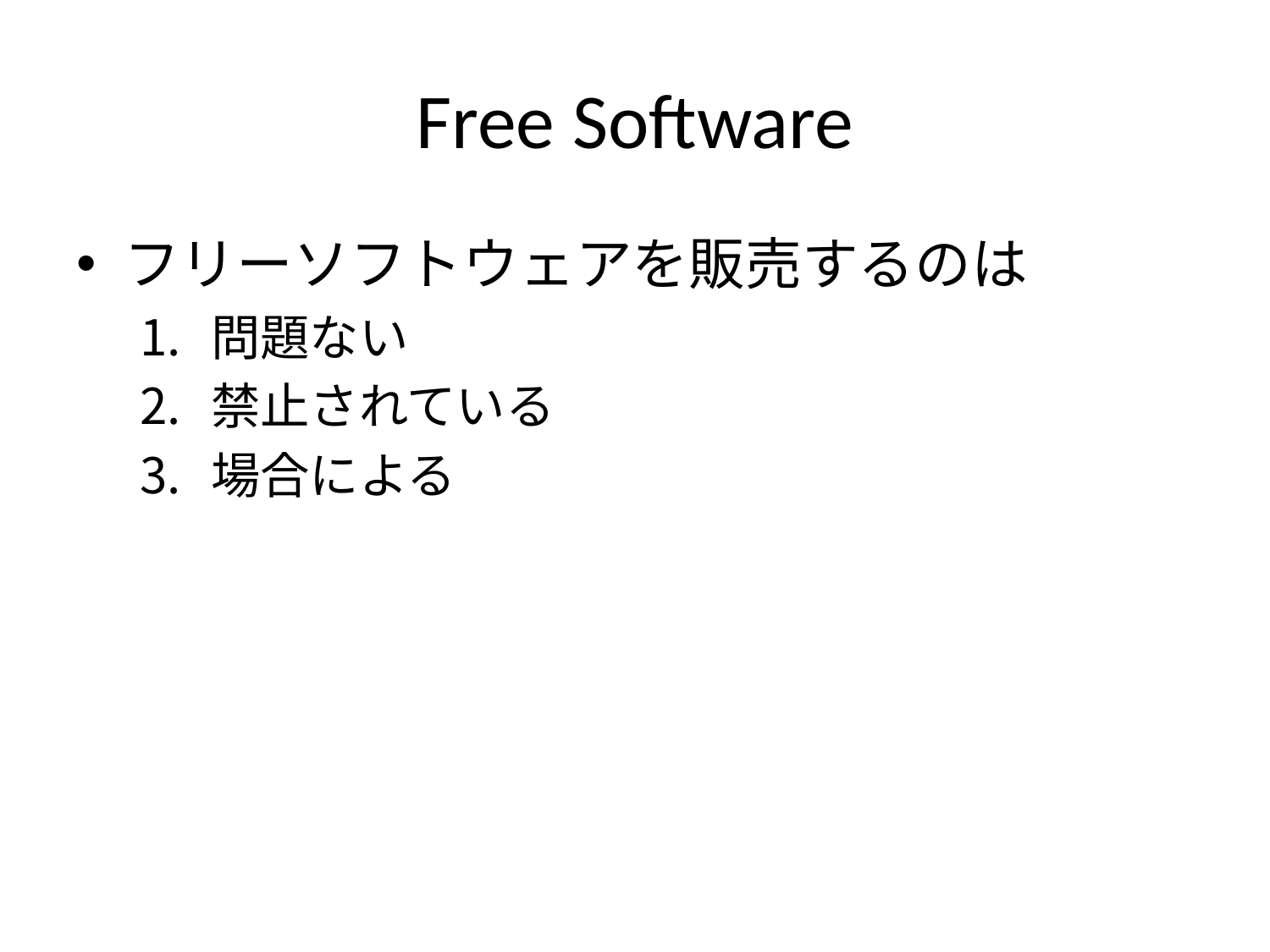

# Free Software
フリーソフトウェアを販売するのは
問題ない
禁止されている
場合による